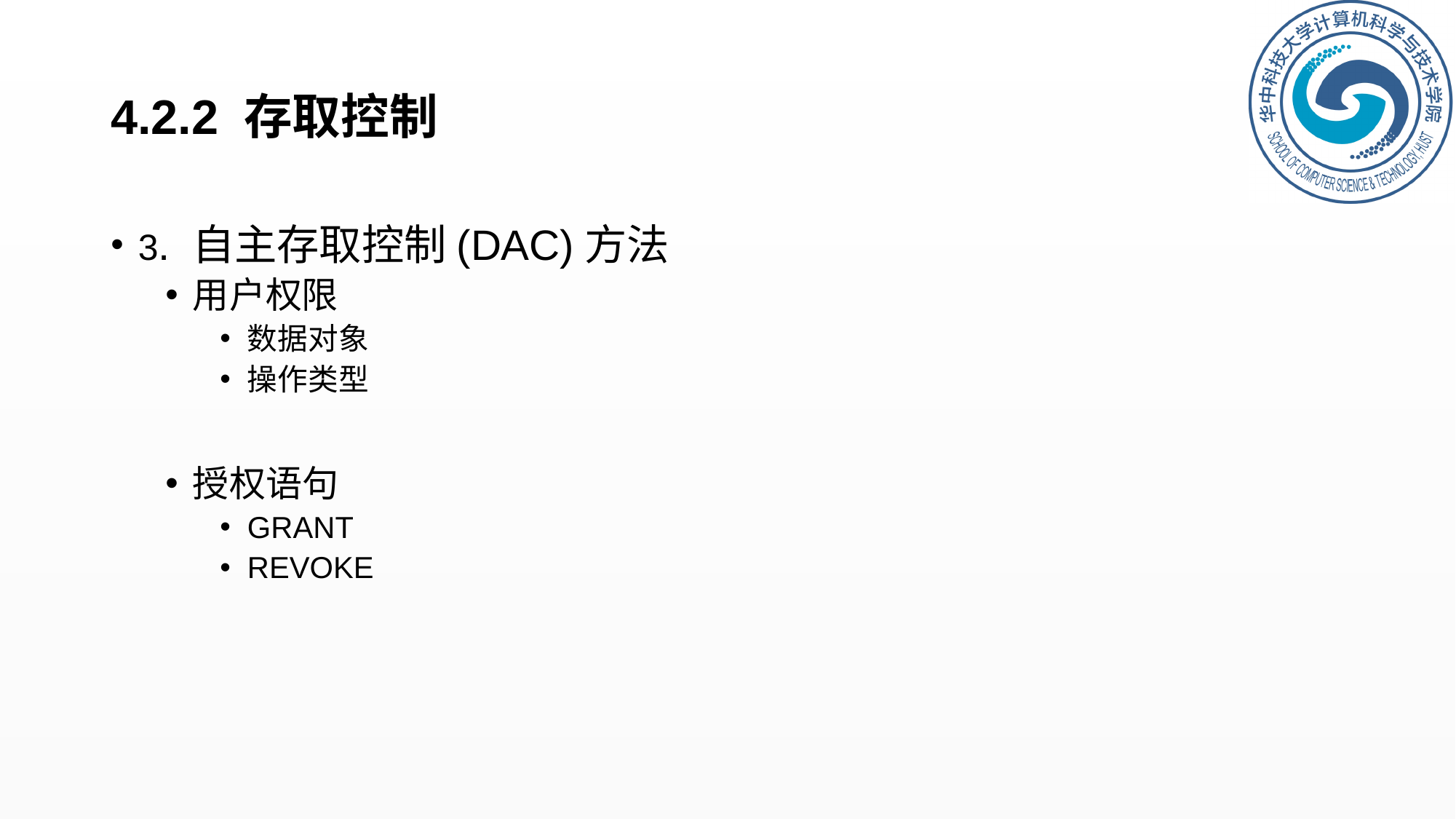

# 4.2.2 存取控制
3. 自主存取控制(DAC)方法
用户权限
数据对象
操作类型

授权语句
GRANT
REVOKE